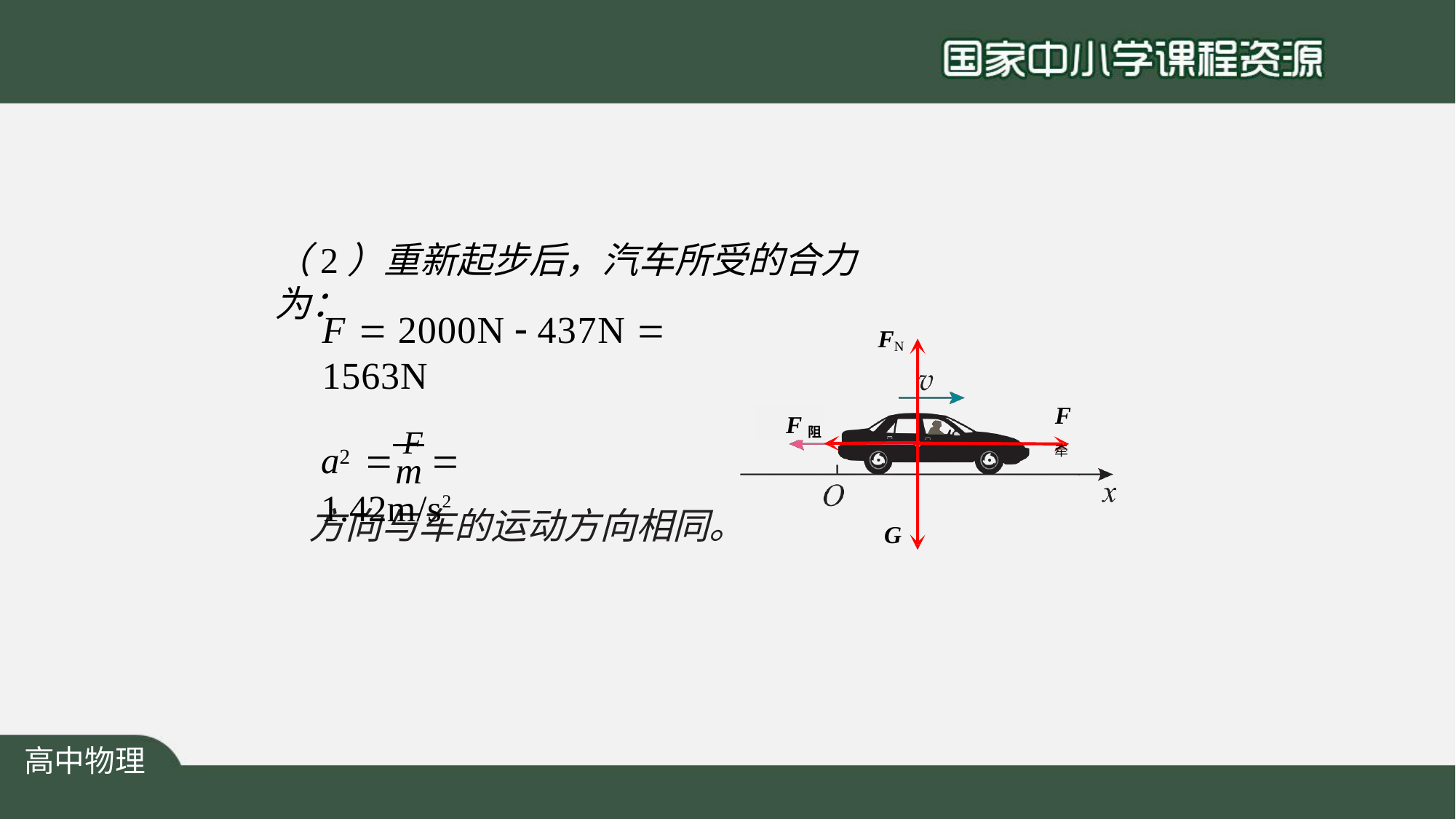

（2）重新起步后，汽车所受的合力为：
# F = 2000N − 437N = 1563N
FN

F牵
F阻
a	= F = 1.42m/s2

2

m

方向与车的运动方向相同。
G
高中物理